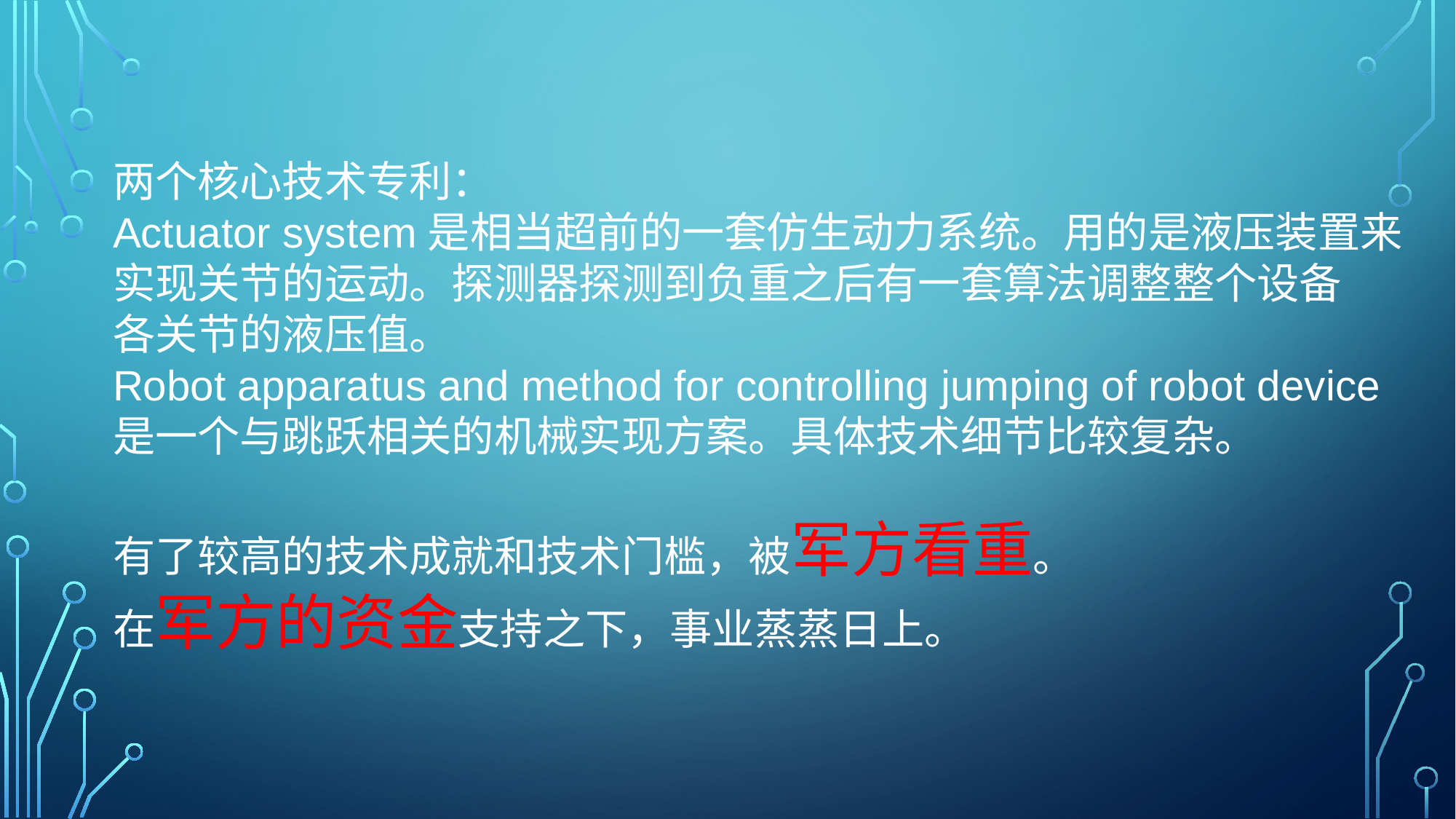

两个核心技术专利：
Actuator system是相当超前的一套仿生动力系统。用的是液压装置来
实现关节的运动。探测器探测到负重之后有一套算法调整整个设备
各关节的液压值。
Robot apparatus and method for controlling jumping of robot device
是一个与跳跃相关的机械实现方案。具体技术细节比较复杂。

有了较高的技术成就和技术门槛，被军方看重。
在军方的资金支持之下，事业蒸蒸日上。